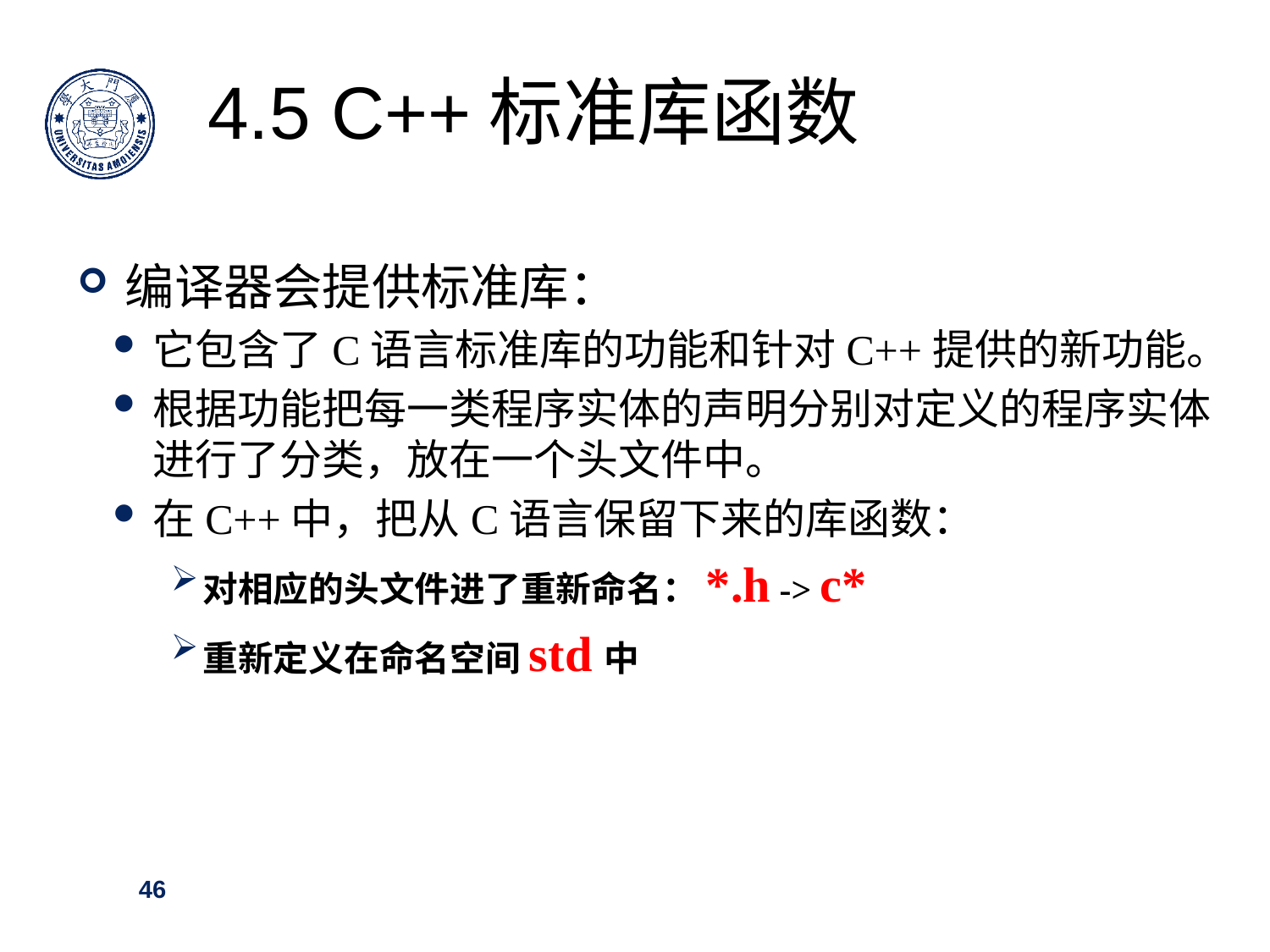

4.5 C++标准库函数
编译器会提供标准库：
它包含了C语言标准库的功能和针对C++提供的新功能。
根据功能把每一类程序实体的声明分别对定义的程序实体进行了分类，放在一个头文件中。
在C++中，把从C语言保留下来的库函数：
对相应的头文件进了重新命名：*.h -> c*
重新定义在命名空间std中

46